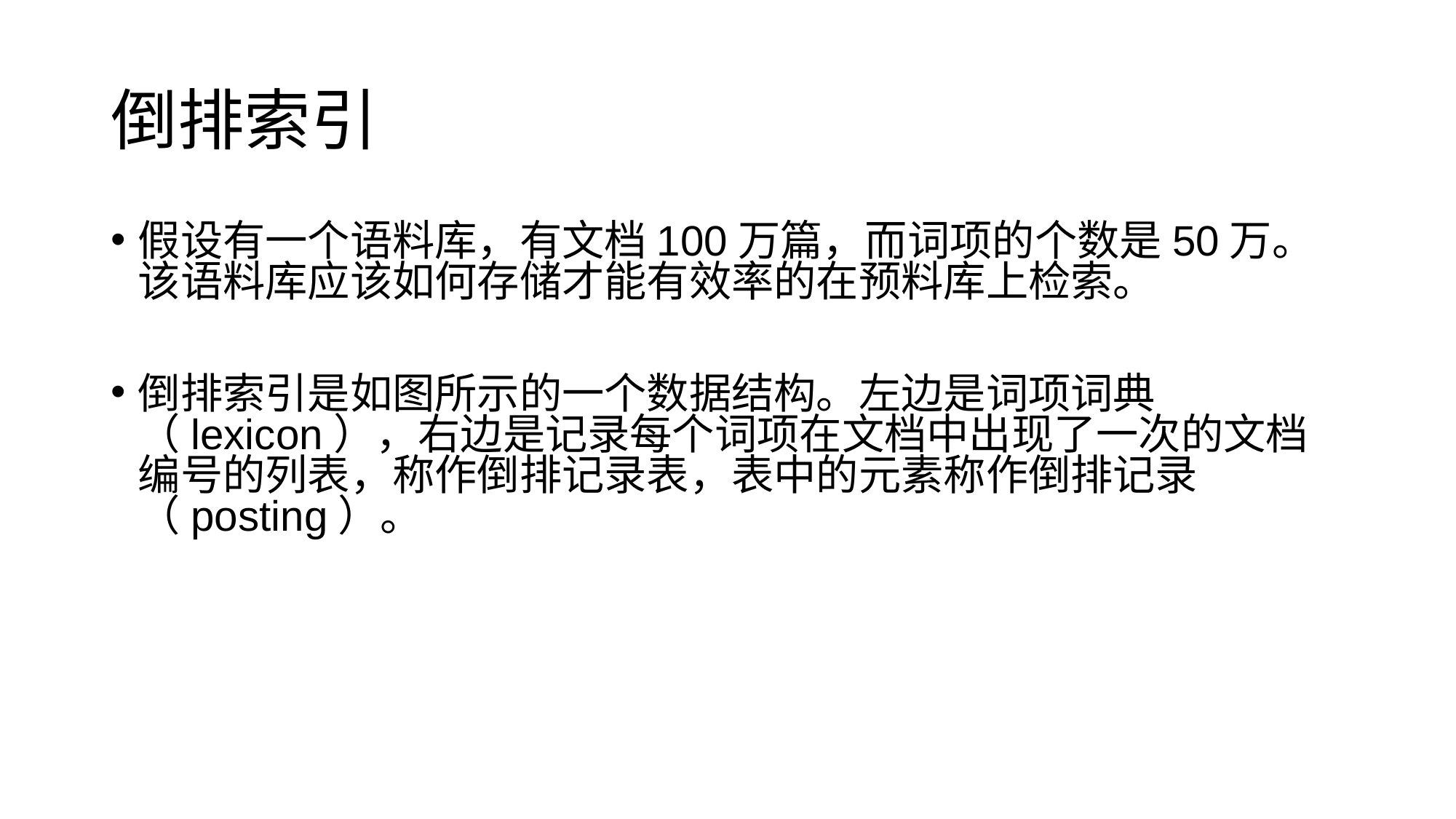

# 倒排索引
假设有一个语料库，有文档100万篇，而词项的个数是50万。该语料库应该如何存储才能有效率的在预料库上检索。

倒排索引是如图所示的一个数据结构。左边是词项词典（lexicon），右边是记录每个词项在文档中出现了一次的文档编号的列表，称作倒排记录表，表中的元素称作倒排记录（posting）。